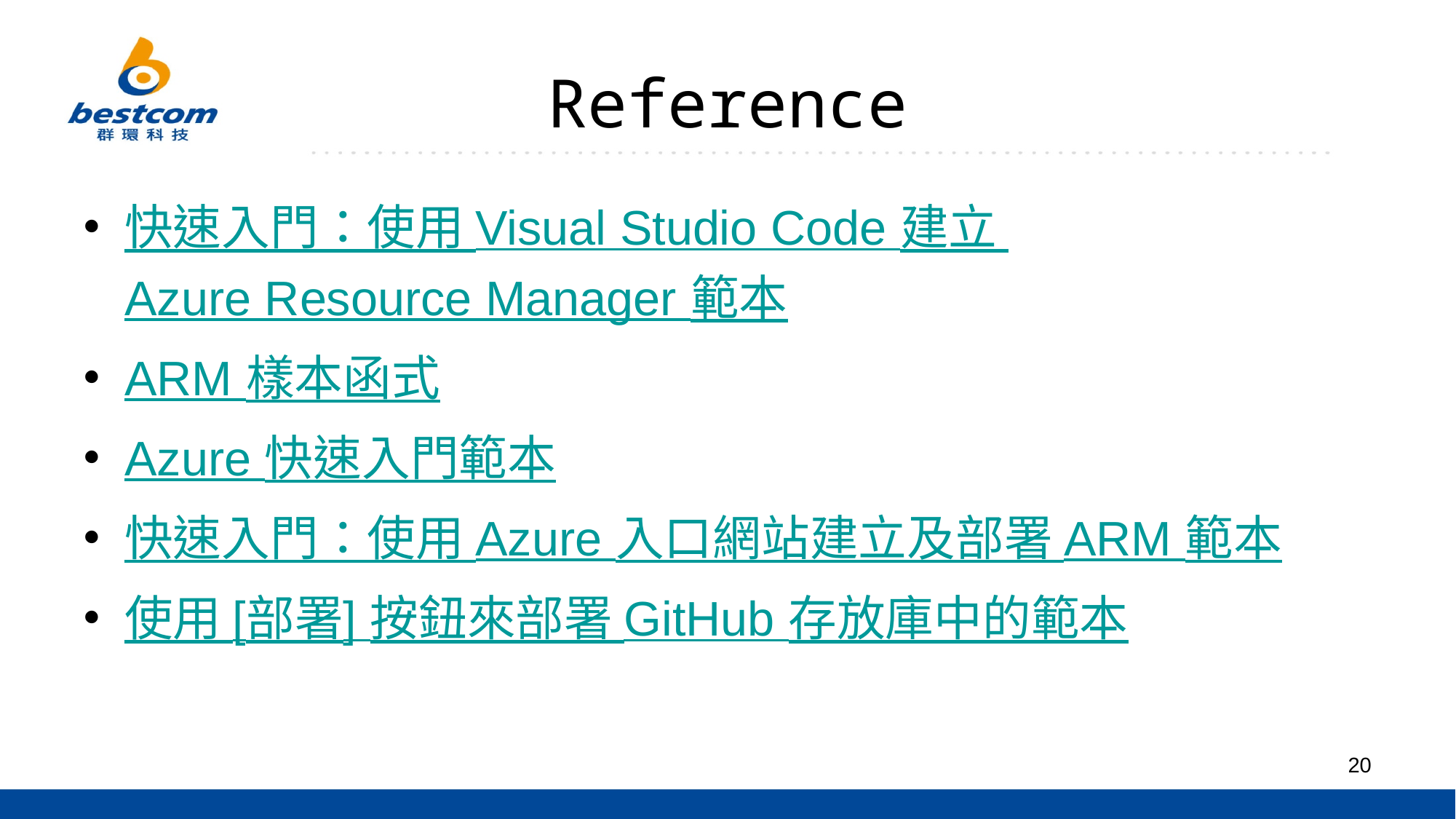

# Reference
快速入門：使用 Visual Studio Code 建立 Azure Resource Manager 範本
ARM 樣本函式
Azure 快速入門範本
快速入門：使用 Azure 入口網站建立及部署 ARM 範本
使用 [部署] 按鈕來部署 GitHub 存放庫中的範本
20